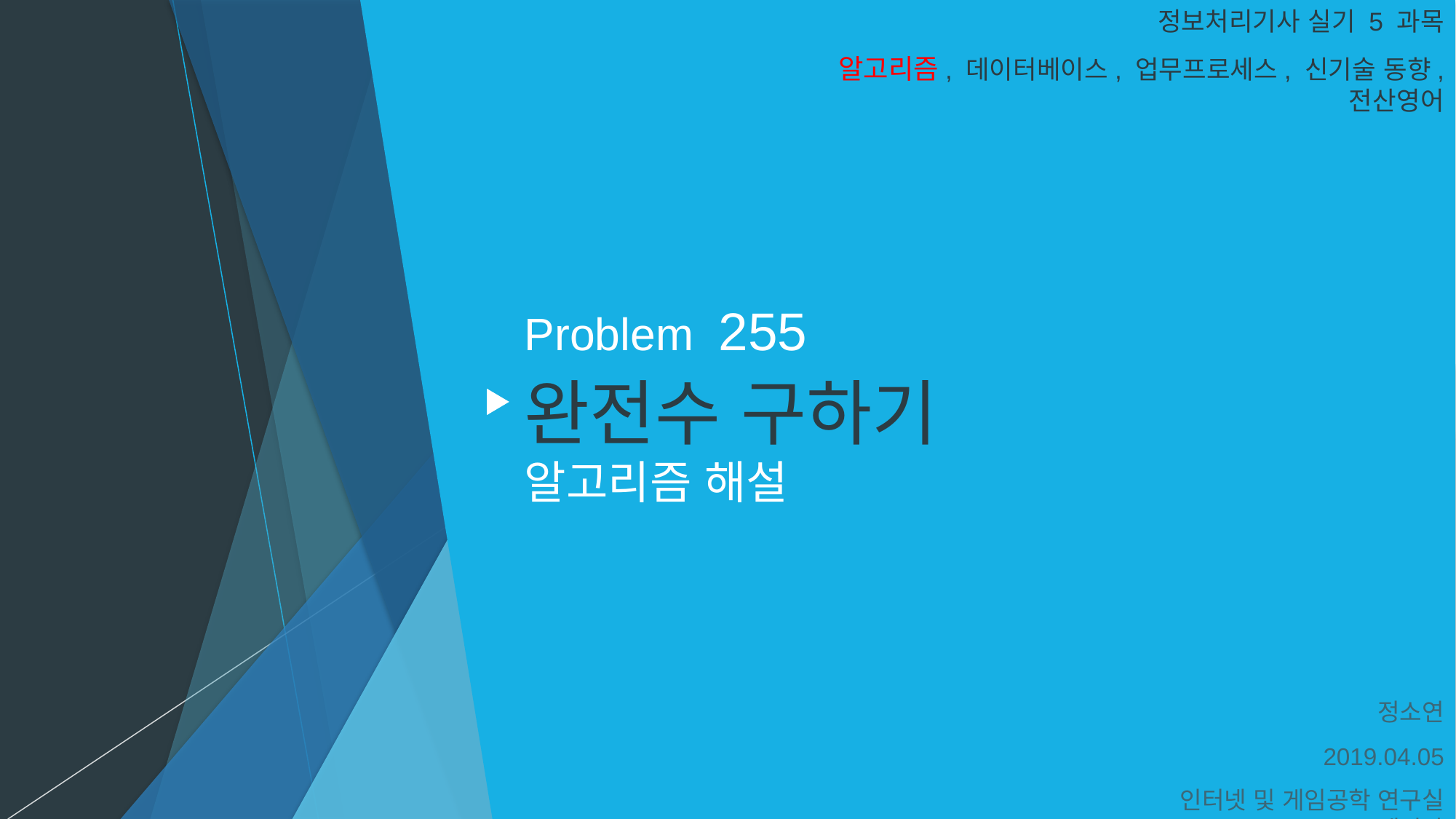

정보처리기사 실기 5 과목
알고리즘, 데이터베이스, 업무프로세스, 신기술 동향, 전산영어

# Problem 255 완전수 구하기 알고리즘 해설

정소연
2019.04.05
인터넷 및 게임공학 연구실 세미나